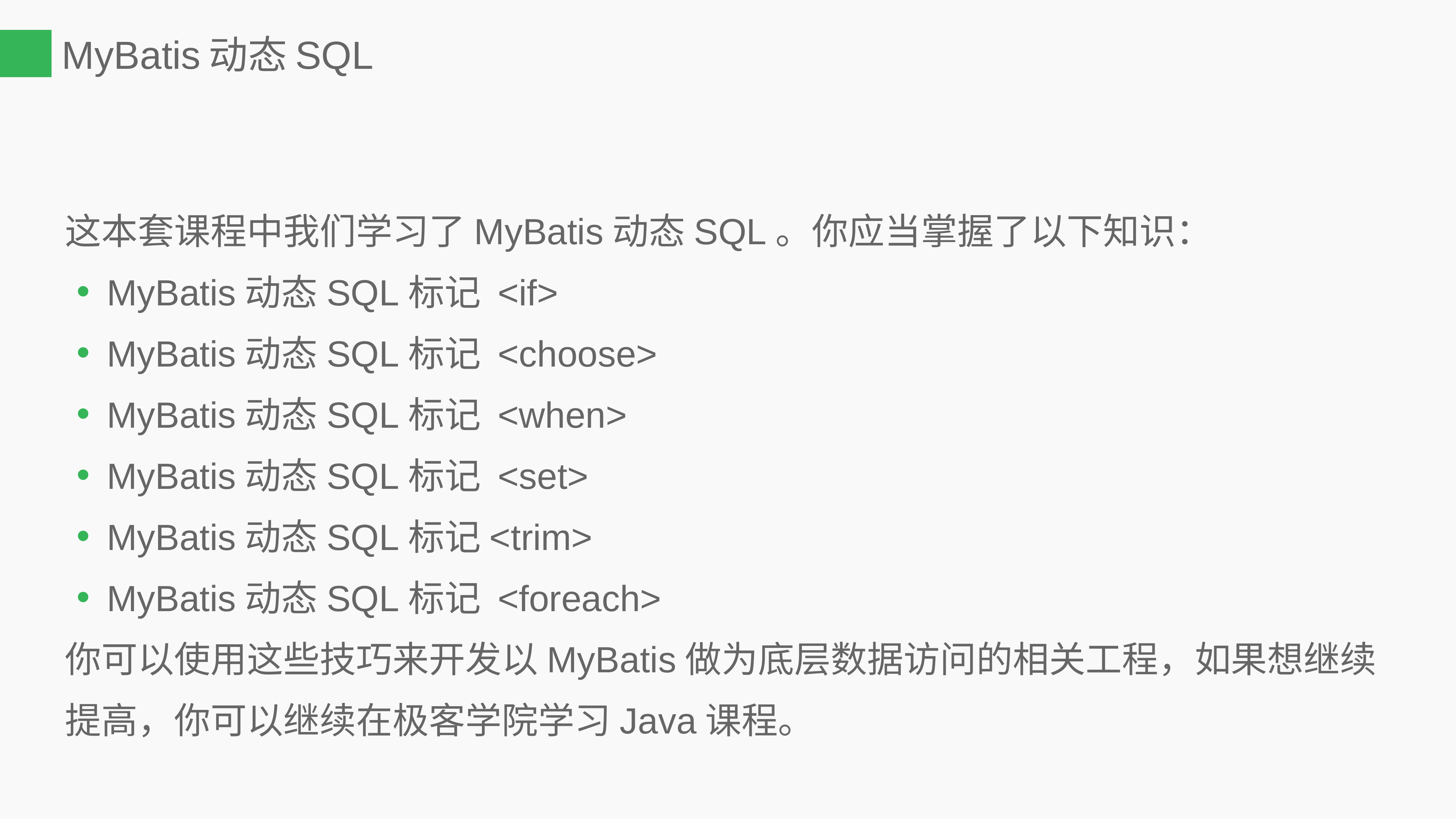

# MyBatis动态SQL
这本套课程中我们学习了MyBatis动态SQL。你应当掌握了以下知识：
MyBatis动态SQL标记 <if>
MyBatis动态SQL标记 <choose>
MyBatis动态SQL标记 <when>
MyBatis动态SQL标记 <set>
MyBatis动态SQL标记<trim>
MyBatis动态SQL标记 <foreach>
你可以使用这些技巧来开发以MyBatis做为底层数据访问的相关工程，如果想继续提高，你可以继续在极客学院学习Java课程。